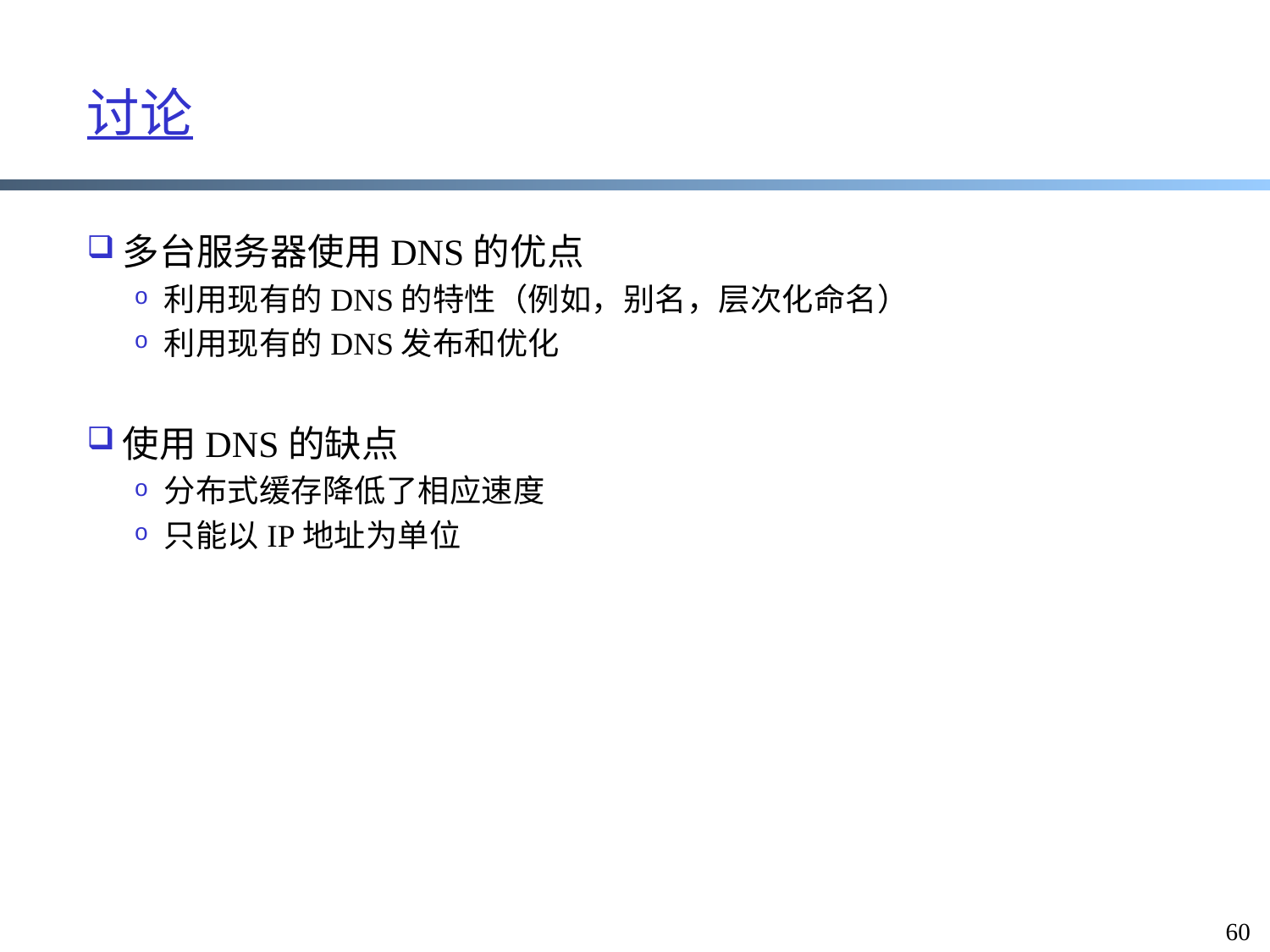

# 讨论
多台服务器使用DNS的优点
利用现有的DNS的特性（例如，别名，层次化命名）
利用现有的DNS发布和优化

使用DNS的缺点
分布式缓存降低了相应速度
只能以IP地址为单位
60